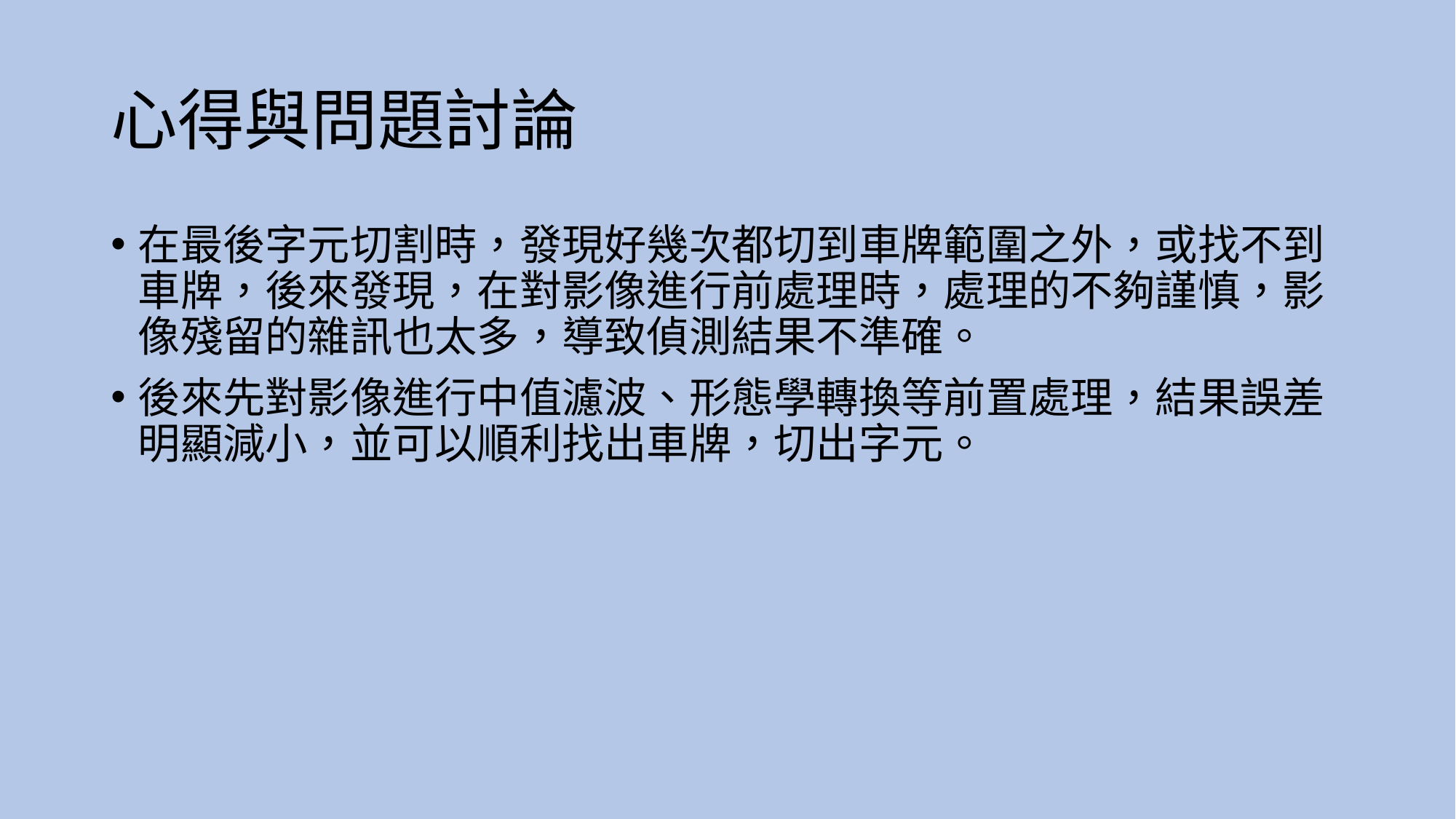

# 心得與問題討論
在最後字元切割時，發現好幾次都切到車牌範圍之外，或找不到車牌，後來發現，在對影像進行前處理時，處理的不夠謹慎，影像殘留的雜訊也太多，導致偵測結果不準確。
後來先對影像進行中值濾波、形態學轉換等前置處理，結果誤差明顯減小，並可以順利找出車牌，切出字元。